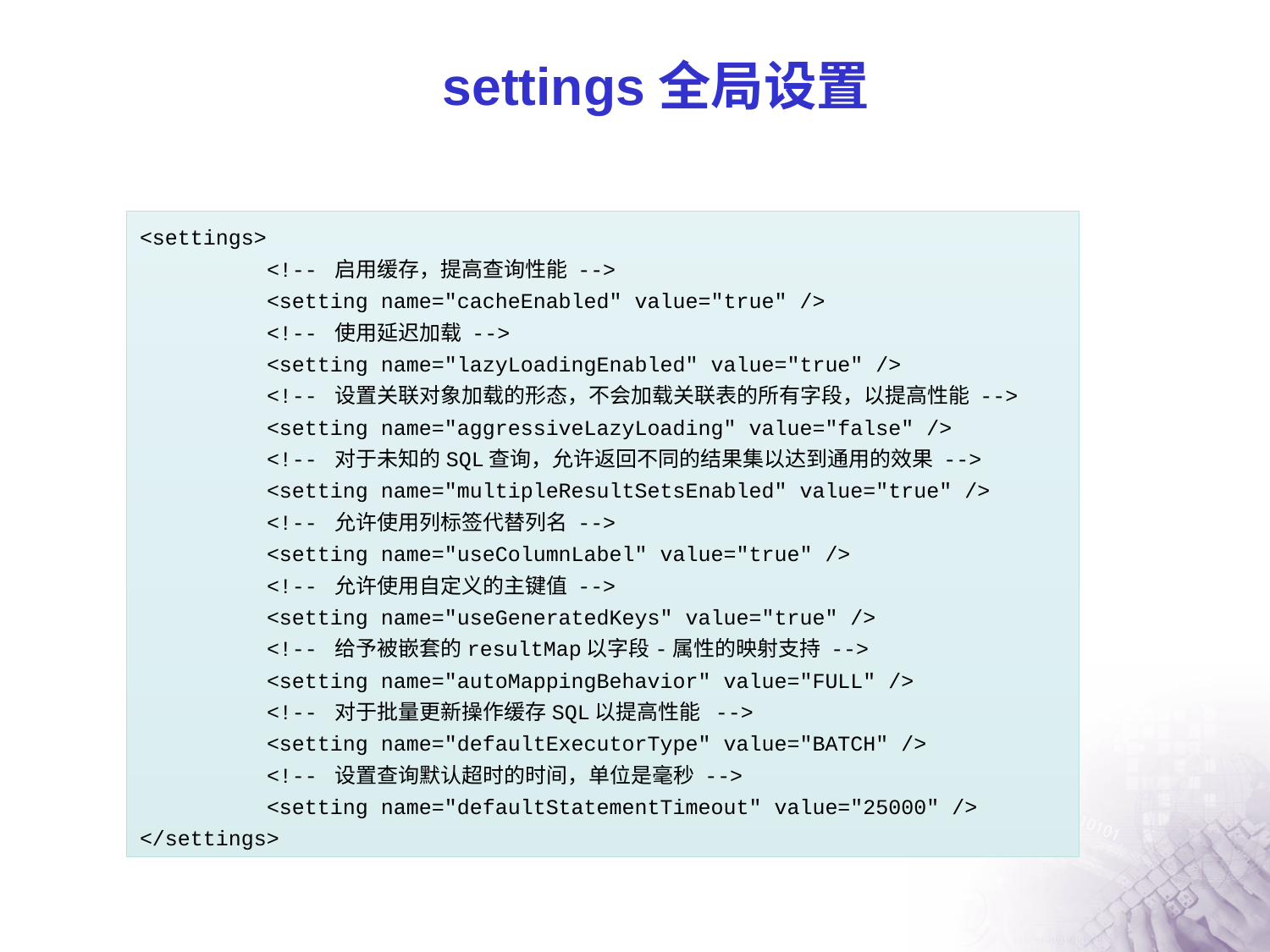

# settings全局设置
<settings>
	<!-- 启用缓存，提高查询性能 -->
	<setting name="cacheEnabled" value="true" />
	<!-- 使用延迟加载 -->
	<setting name="lazyLoadingEnabled" value="true" />
	<!-- 设置关联对象加载的形态，不会加载关联表的所有字段，以提高性能 -->
	<setting name="aggressiveLazyLoading" value="false" />
	<!-- 对于未知的SQL查询，允许返回不同的结果集以达到通用的效果 -->
	<setting name="multipleResultSetsEnabled" value="true" />
	<!-- 允许使用列标签代替列名 -->
	<setting name="useColumnLabel" value="true" />
	<!-- 允许使用自定义的主键值 -->
	<setting name="useGeneratedKeys" value="true" />
	<!-- 给予被嵌套的resultMap以字段-属性的映射支持 -->
	<setting name="autoMappingBehavior" value="FULL" />
	<!-- 对于批量更新操作缓存SQL以提高性能  -->
	<setting name="defaultExecutorType" value="BATCH" />
	<!-- 设置查询默认超时的时间，单位是毫秒 -->
	<setting name="defaultStatementTimeout" value="25000" />
</settings>